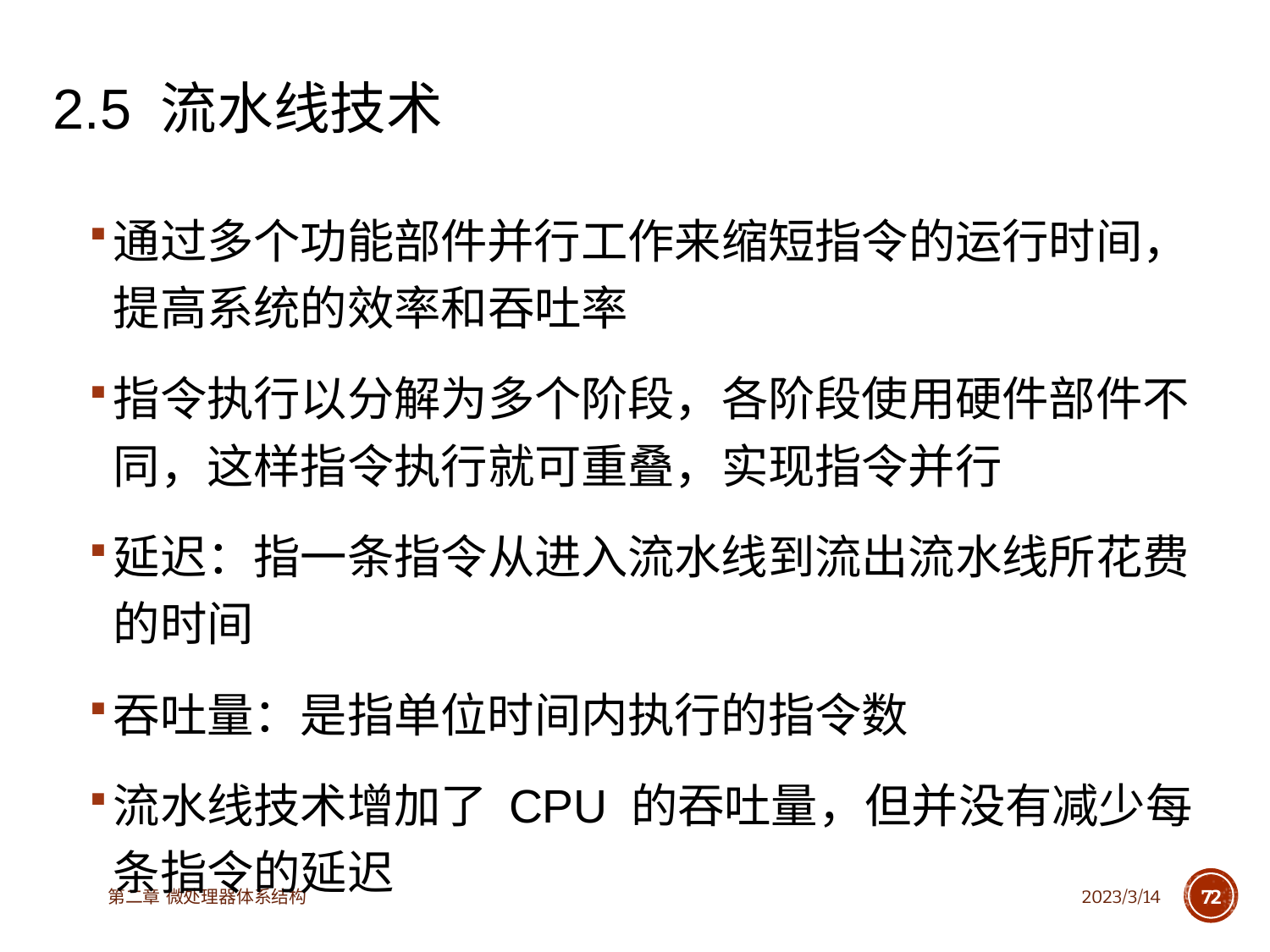

# 2.5 流水线技术
通过多个功能部件并行工作来缩短指令的运行时间，提高系统的效率和吞吐率
指令执行以分解为多个阶段，各阶段使用硬件部件不同，这样指令执行就可重叠，实现指令并行
延迟：指一条指令从进入流水线到流出流水线所花费的时间
吞吐量：是指单位时间内执行的指令数
流水线技术增加了 CPU 的吞吐量，但并没有减少每条指令的延迟
第二章 微处理器体系结构
2023/3/14
72